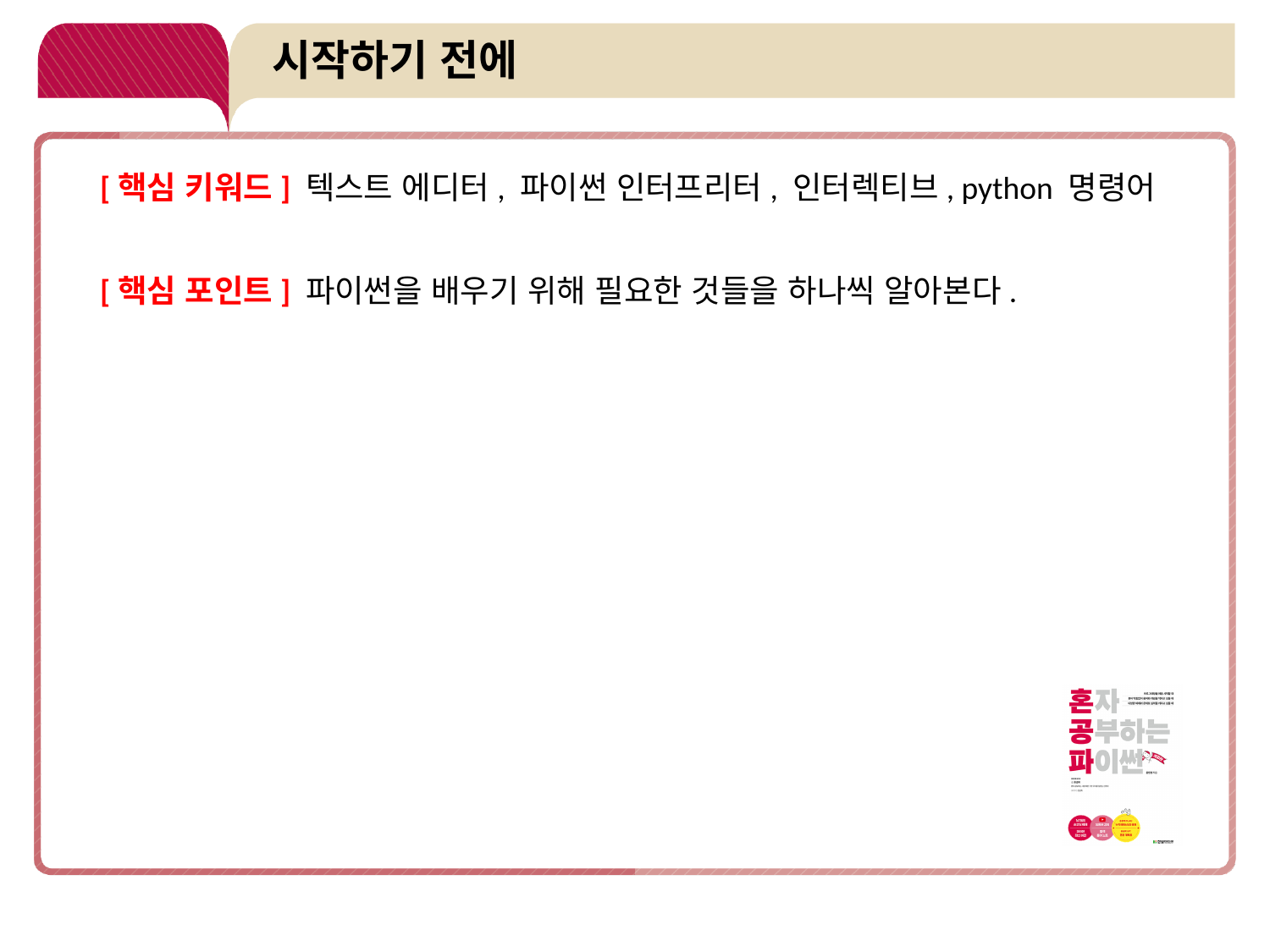

# 시작하기 전에
[핵심 키워드] 텍스트 에디터, 파이썬 인터프리터, 인터렉티브, python 명령어

[핵심 포인트] 파이썬을 배우기 위해 필요한 것들을 하나씩 알아본다.